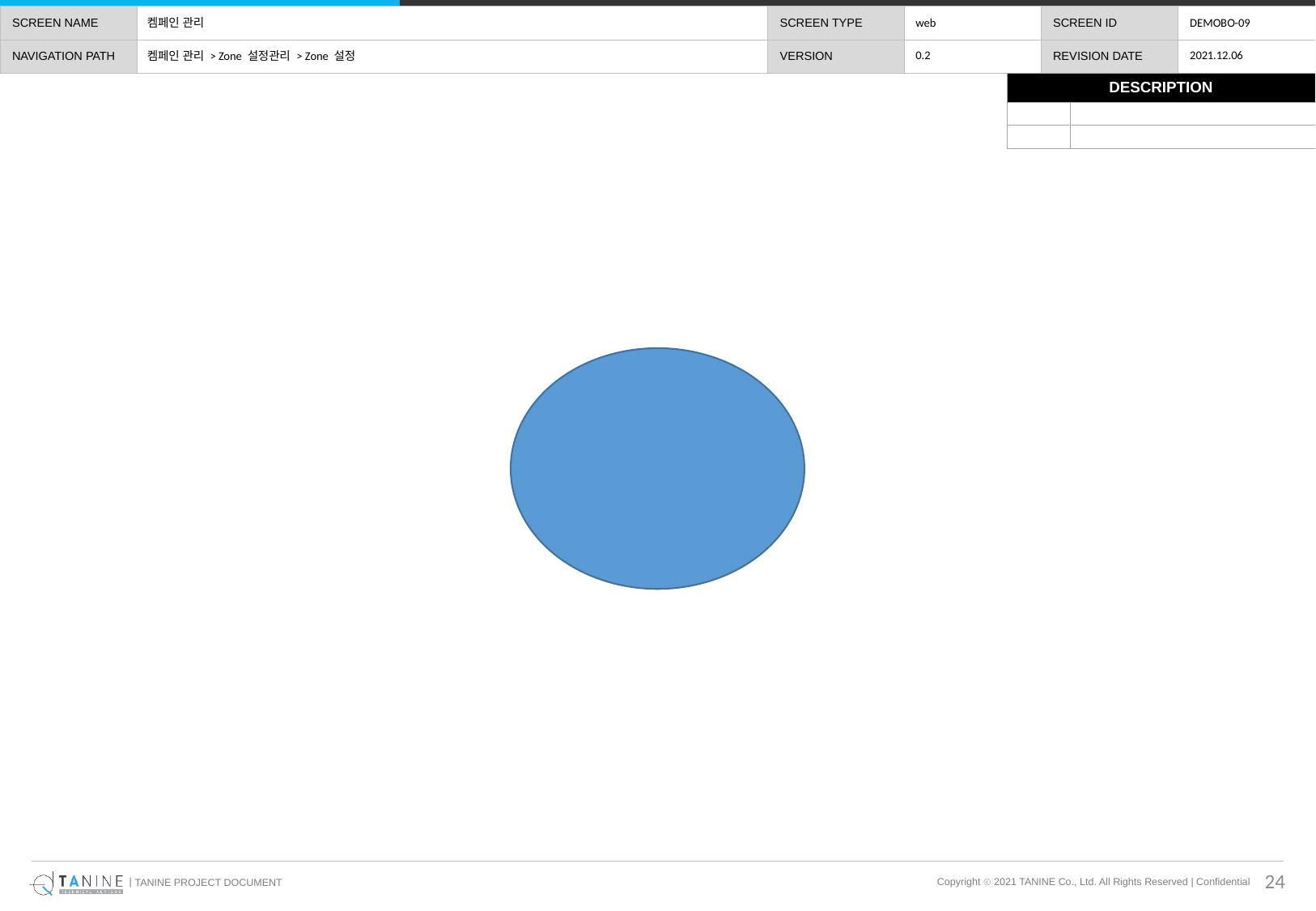

# 켐페인 관리
web
DEMOBO-09
0.2
2021.12.06
켐페인 관리 > Zone 설정관리 > Zone 설정
| DESCRIPTION |  |
| --- | --- |
|  |  |
|  |  |

24